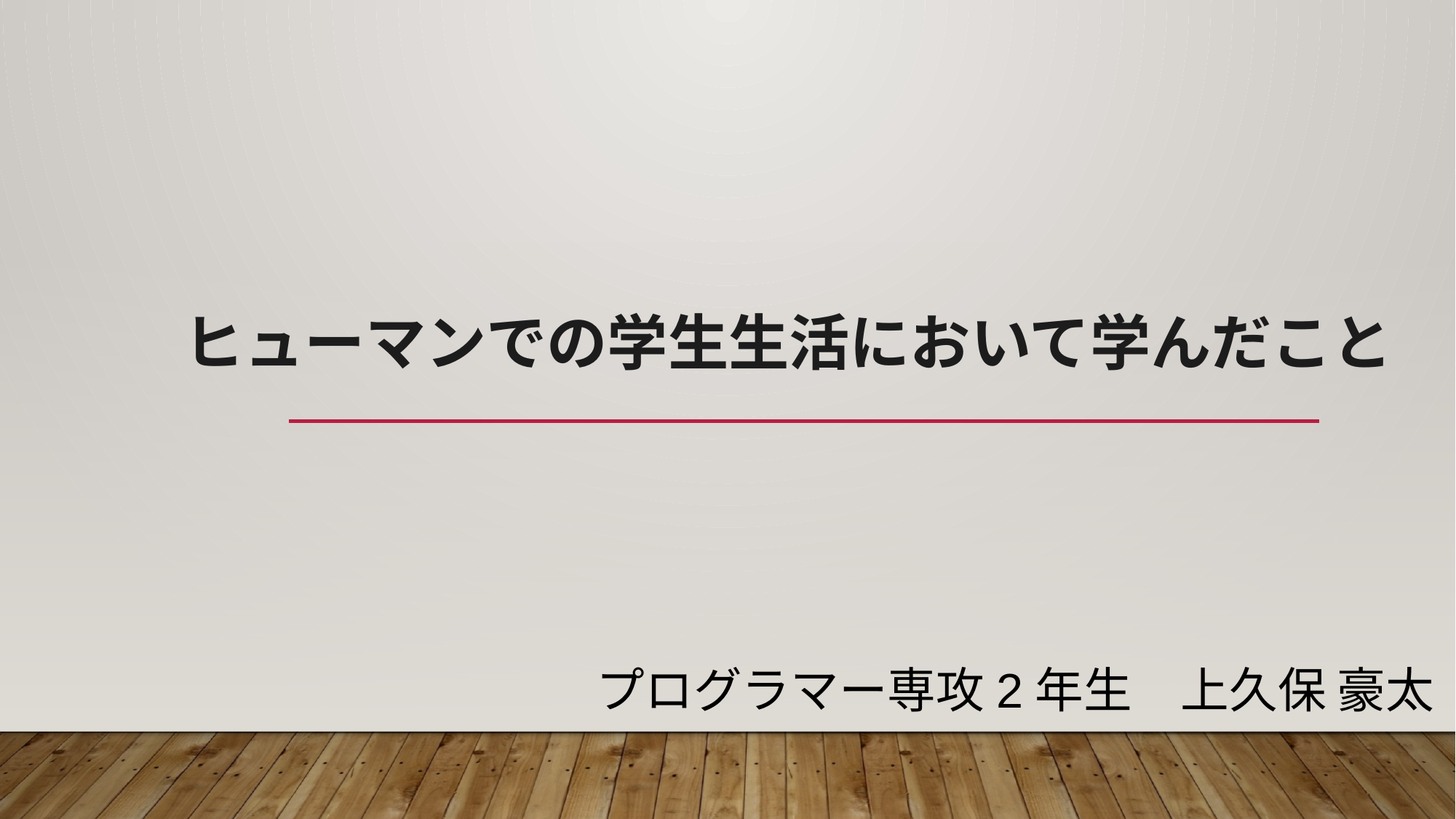

# ヒューマンでの学生生活において学んだこと
プログラマー専攻2年生　上久保 豪太